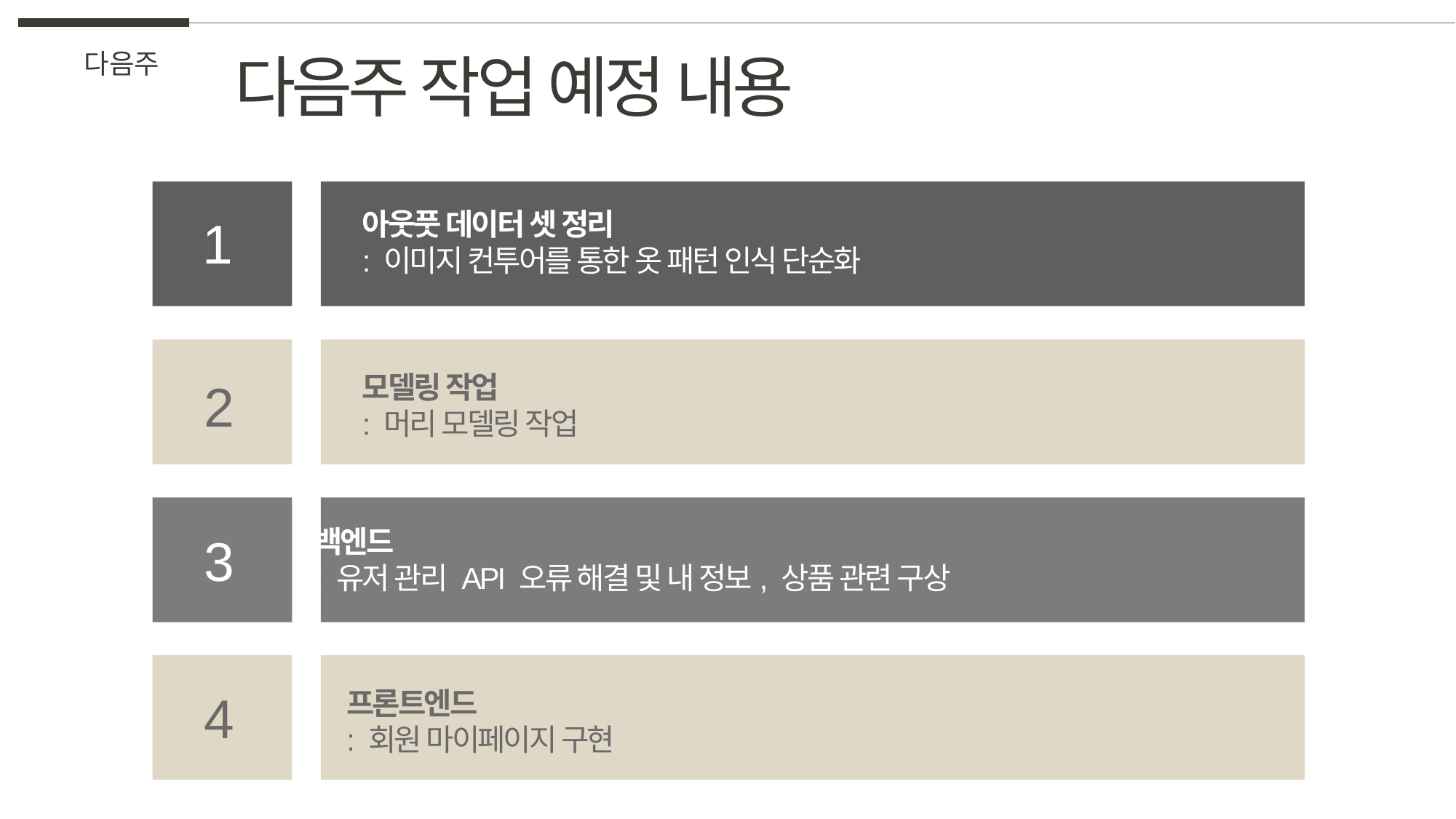

다음주 작업 예정 내용
다음주

아웃풋 데이터 셋 정리
: 이미지 컨투어를 통한 옷 패턴 인식 단순화
1

모델링 작업
: 머리 모델링 작업
2

백엔드
: 유저 관리 API 오류 해결 및 내 정보, 상품 관련 구상
3

4
프론트엔드
: 회원 마이페이지 구현